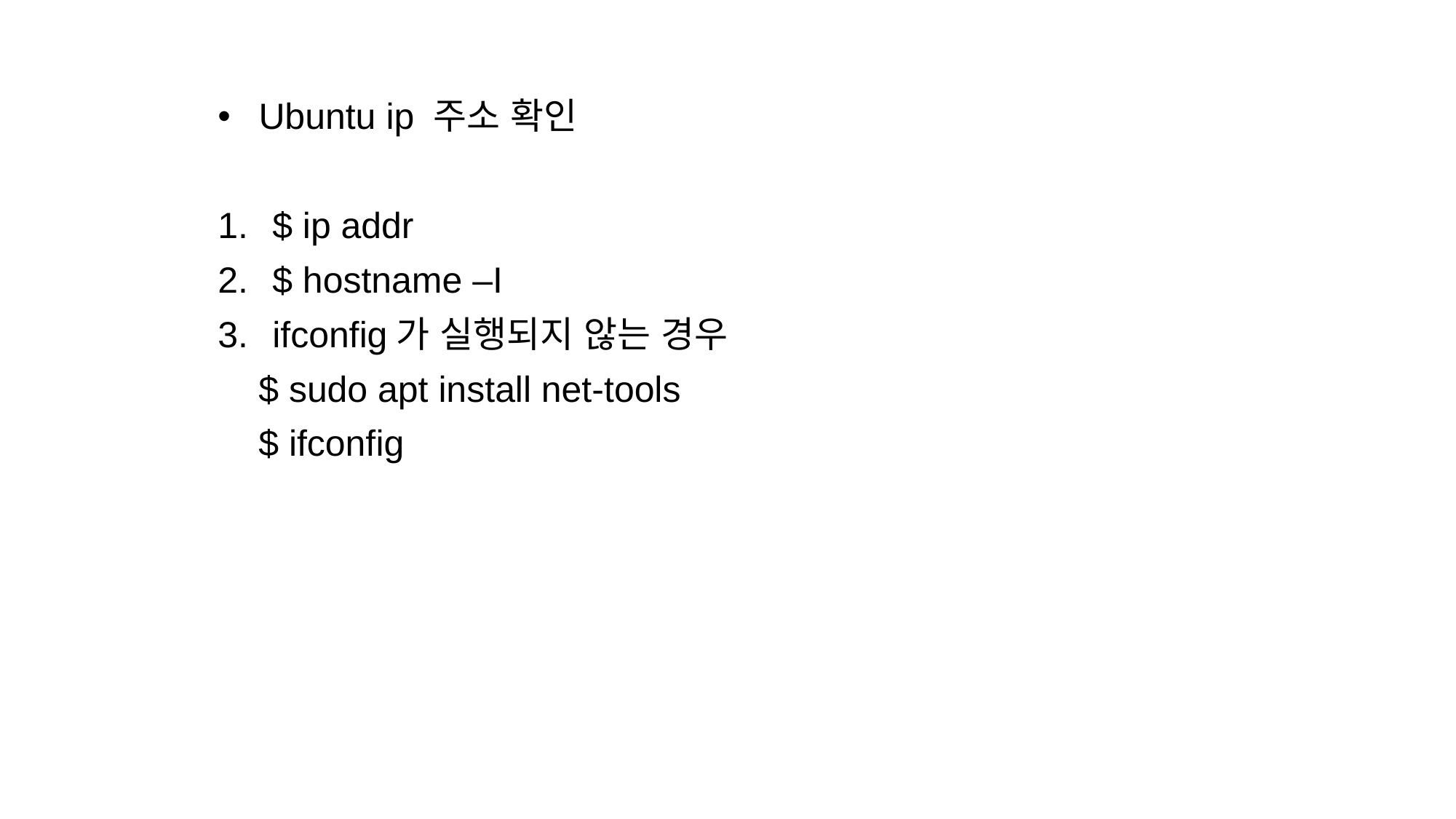

Ubuntu ip 주소 확인

$ ip addr
$ hostname –I
ifconfig가 실행되지 않는 경우
    $ sudo apt install net-tools
    $ ifconfig